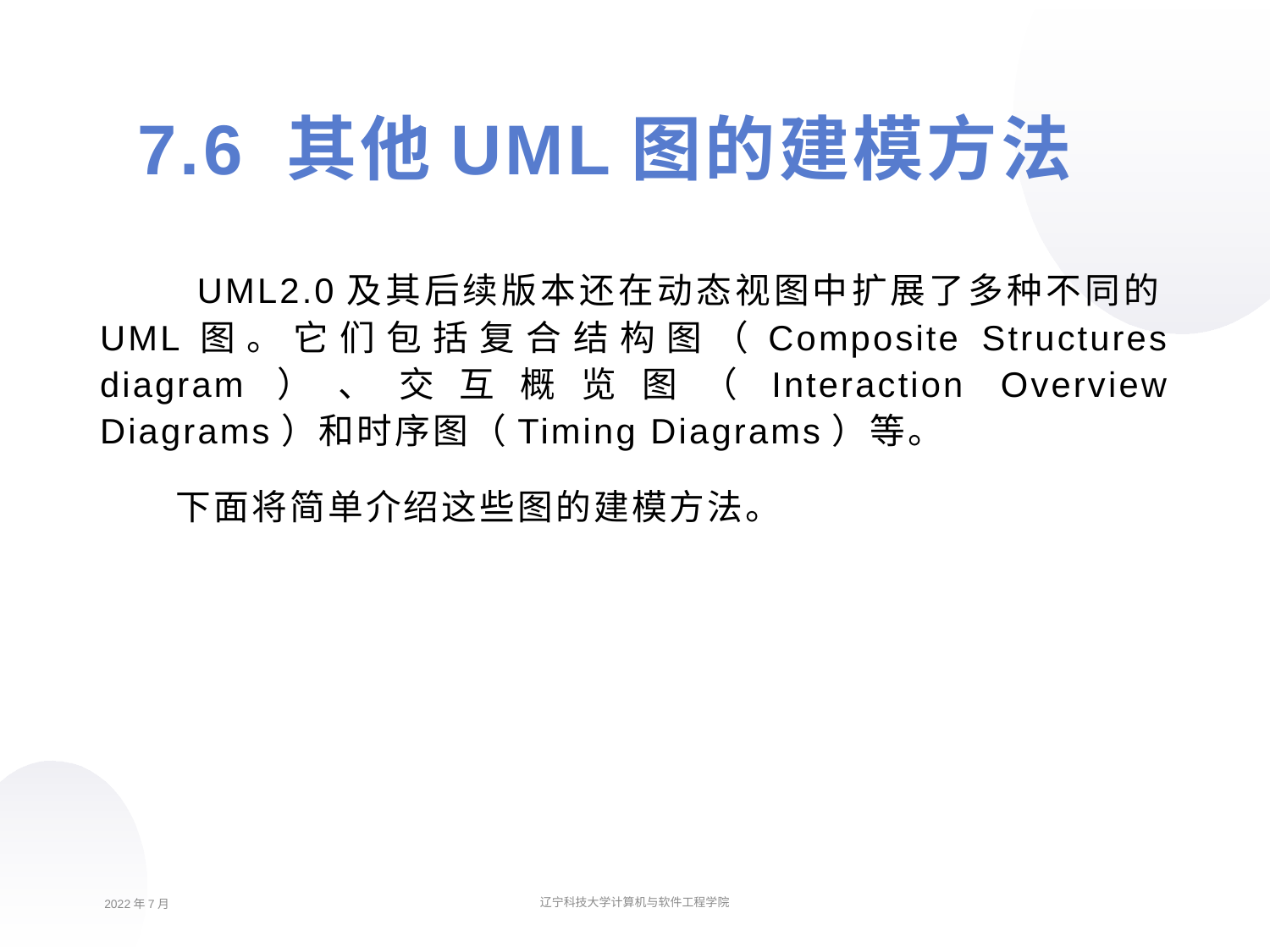

7.6 其他UML图的建模方法
 UML2.0及其后续版本还在动态视图中扩展了多种不同的UML图。它们包括复合结构图（Composite Structures diagram）、交互概览图（Interaction Overview Diagrams）和时序图（Timing Diagrams）等。
下面将简单介绍这些图的建模方法。

2022年7月
辽宁科技大学计算机与软件工程学院
118